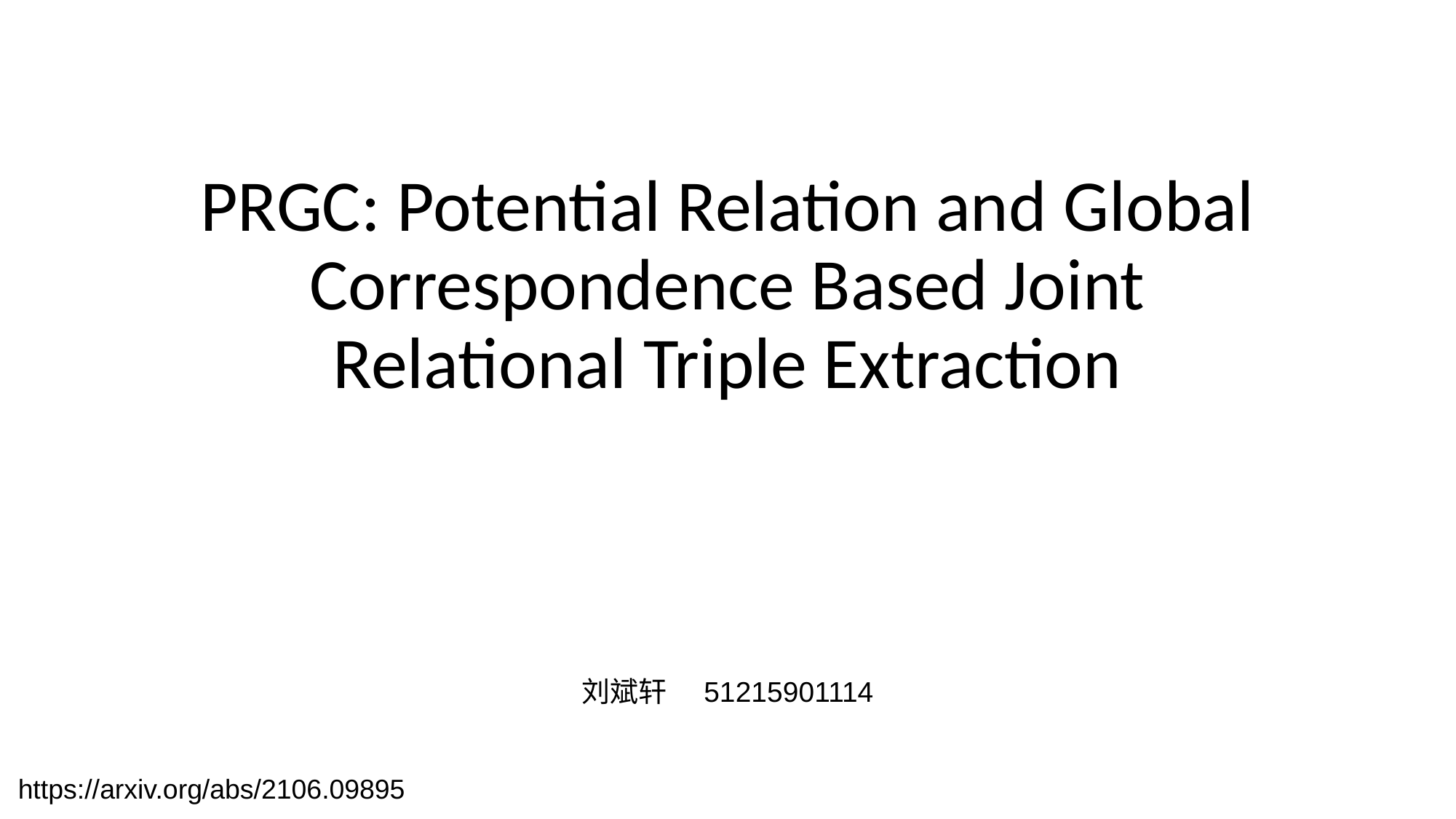

# PRGC: Potential Relation and Global Correspondence Based Joint Relational Triple Extraction

刘斌轩     51215901114
https://arxiv.org/abs/2106.09895